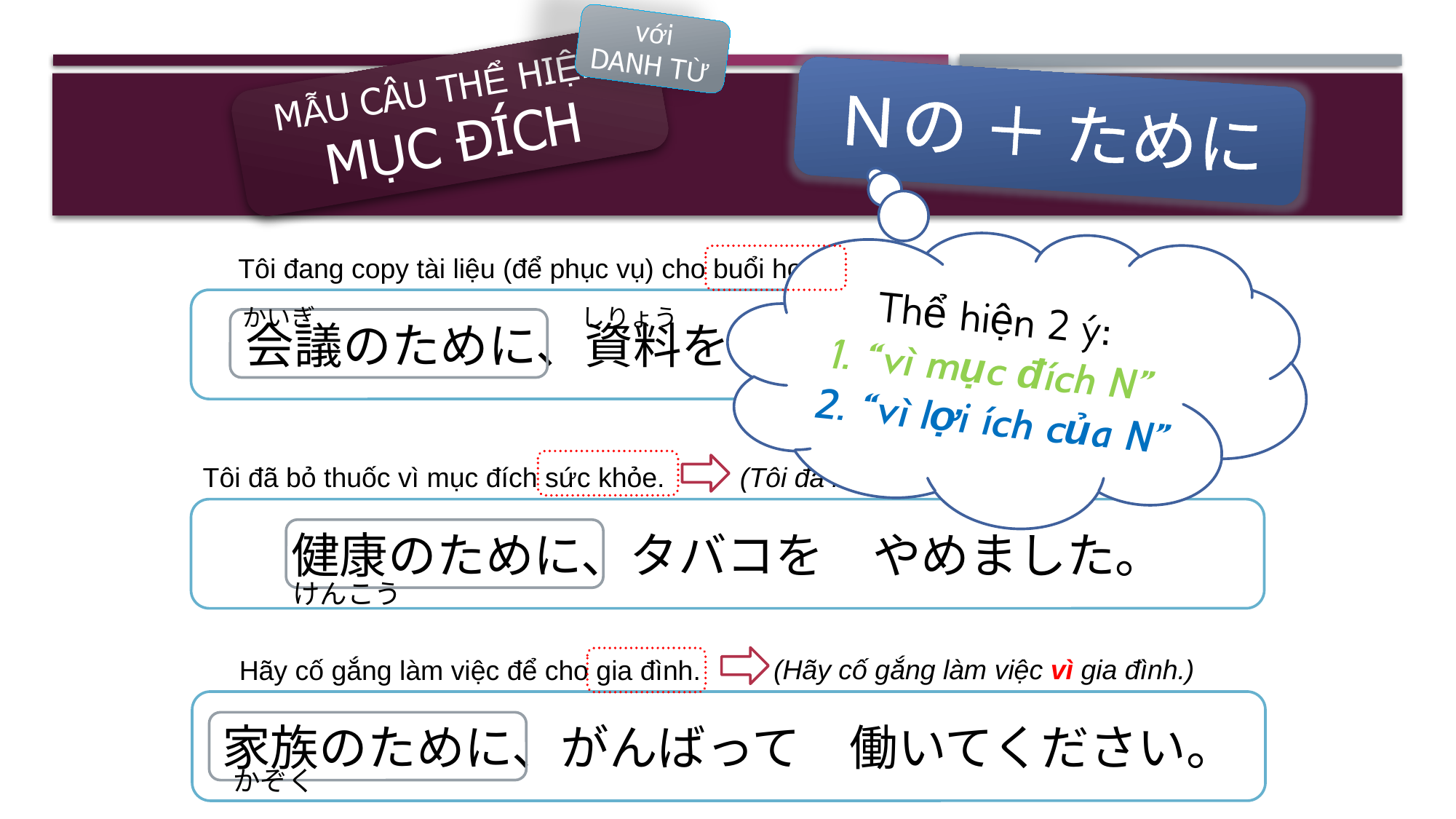

với
DANH TỪ
MẪU CÂU THỂ HIỆN
MỤC ĐÍCH
Ｎの ＋ ために
Thể hiện 2 ý:
1. “vì mục đích N”
2. “vì lợi ích của N”
Tôi đang copy tài liệu (để phục vụ) cho buổi họp.

会議のために、資料を　コピーしています。
かいぎ　　　　　　　　　　　しりょう

Tôi đã bỏ thuốc vì mục đích sức khỏe.

(Tôi đã bỏ thuốc để vì sức khỏe.)
健康のために、タバコを　やめました。

けんこう
(Hãy cố gắng làm việc vì gia đình.)

Hãy cố gắng làm việc để cho gia đình.

家族のために、がんばって　働いてください。

かぞく